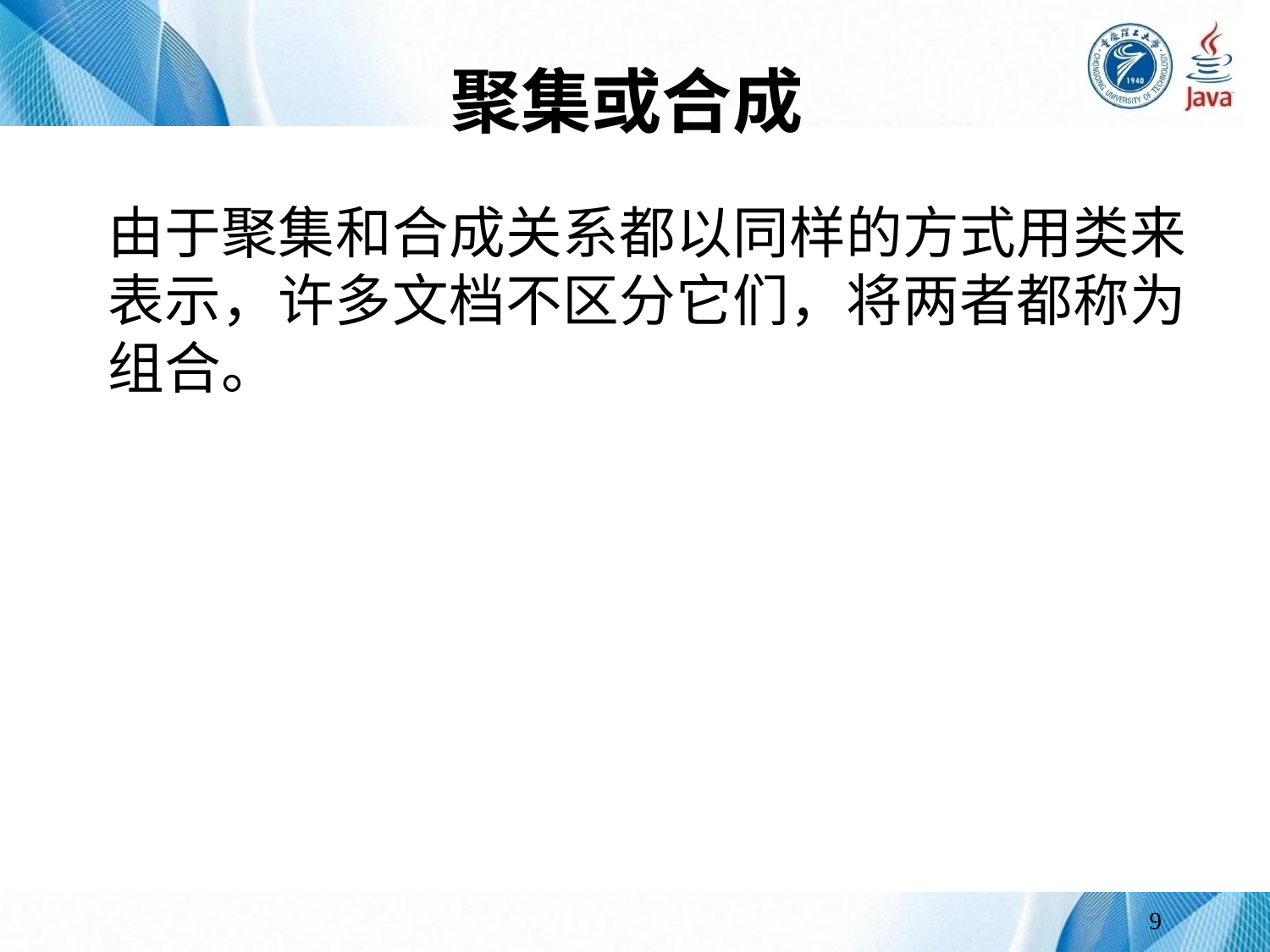

# 聚集或合成
由于聚集和合成关系都以同样的方式用类来表示，许多文档不区分它们，将两者都称为组合。
9